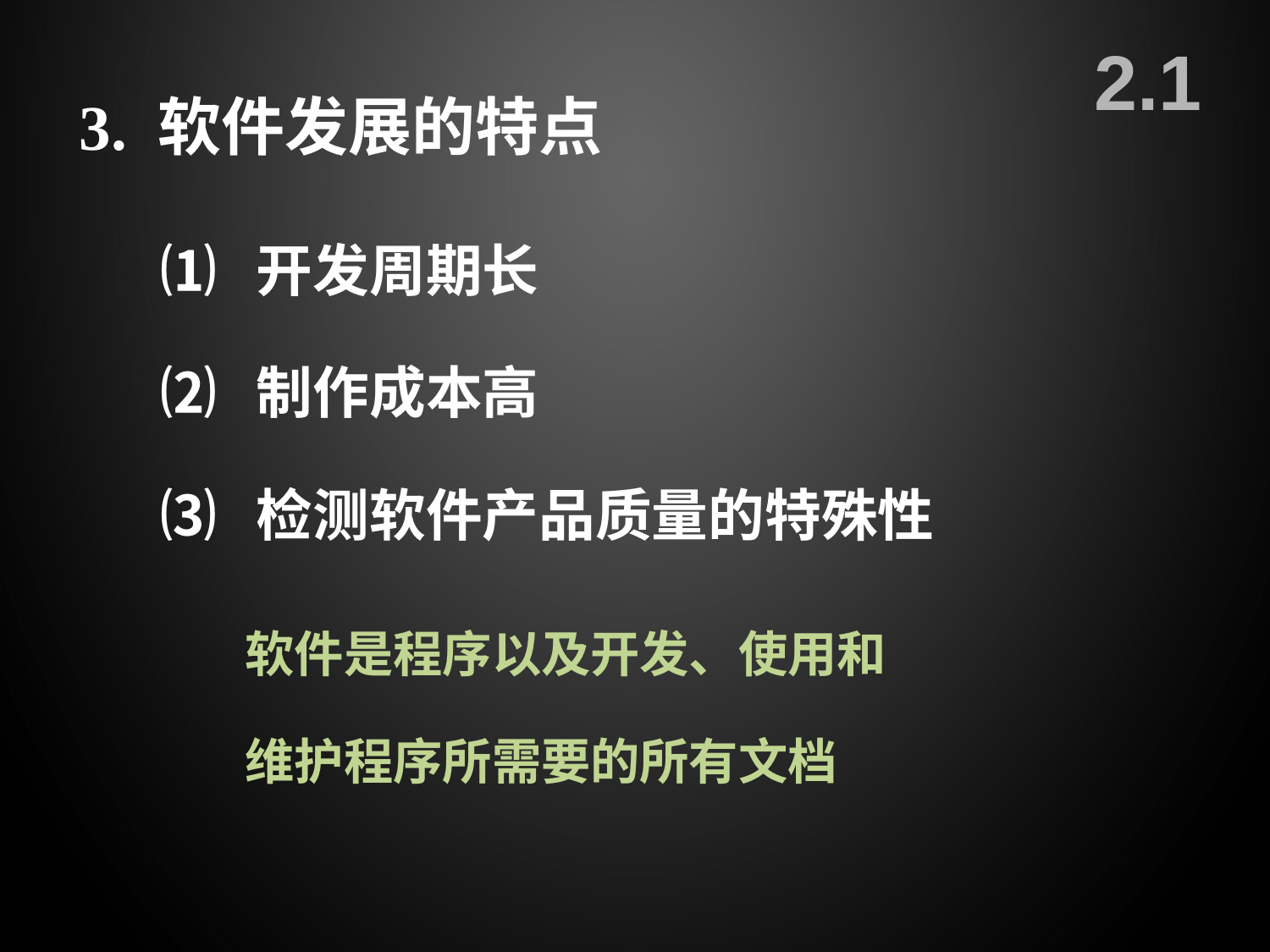

2.1
3. 软件发展的特点
⑴  开发周期长
⑵  制作成本高
⑶  检测软件产品质量的特殊性
软件是程序以及开发、使用和
维护程序所需要的所有文档